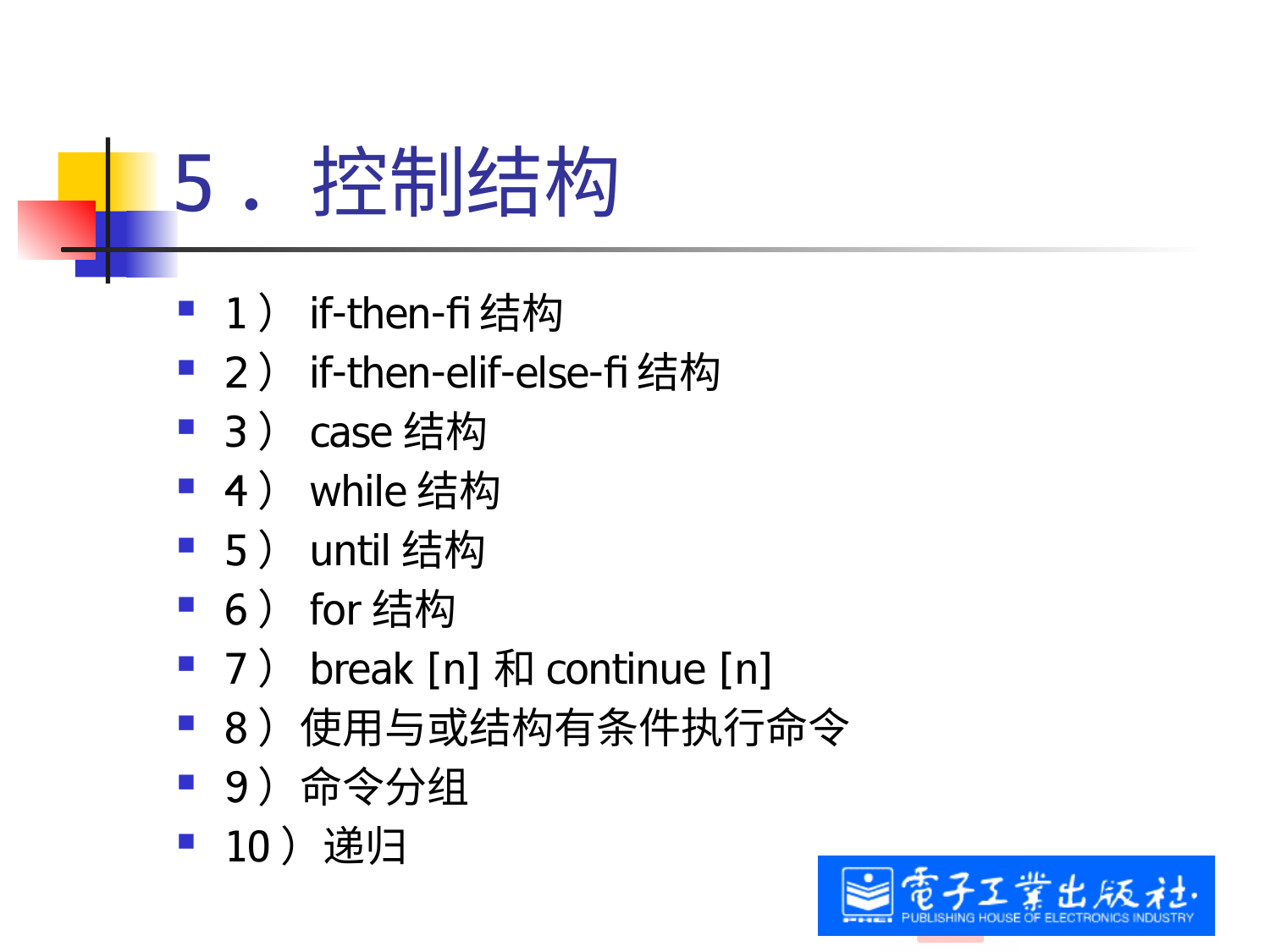

# 5．控制结构
1）if-then-fi结构
2）if-then-elif-else-fi结构
3）case结构
4）while结构
5）until结构
6）for结构
7）break [n]和continue [n]
8）使用与或结构有条件执行命令
9）命令分组
10）递归